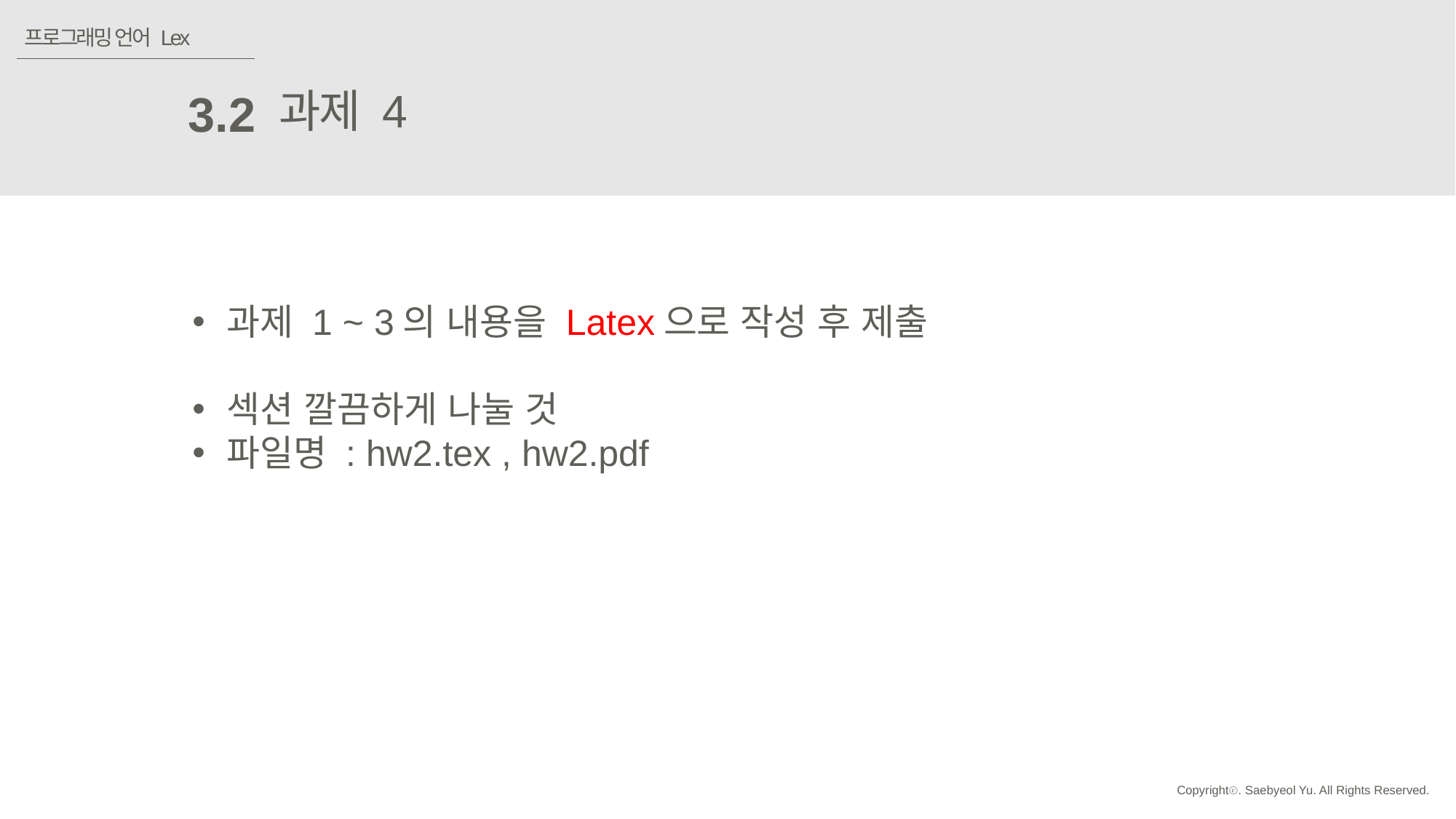

프로그래밍 언어 Lex
과제 4
3.2
과제 1 ~ 3의 내용을 Latex으로 작성 후 제출

섹션 깔끔하게 나눌 것
파일명 : hw2.tex , hw2.pdf